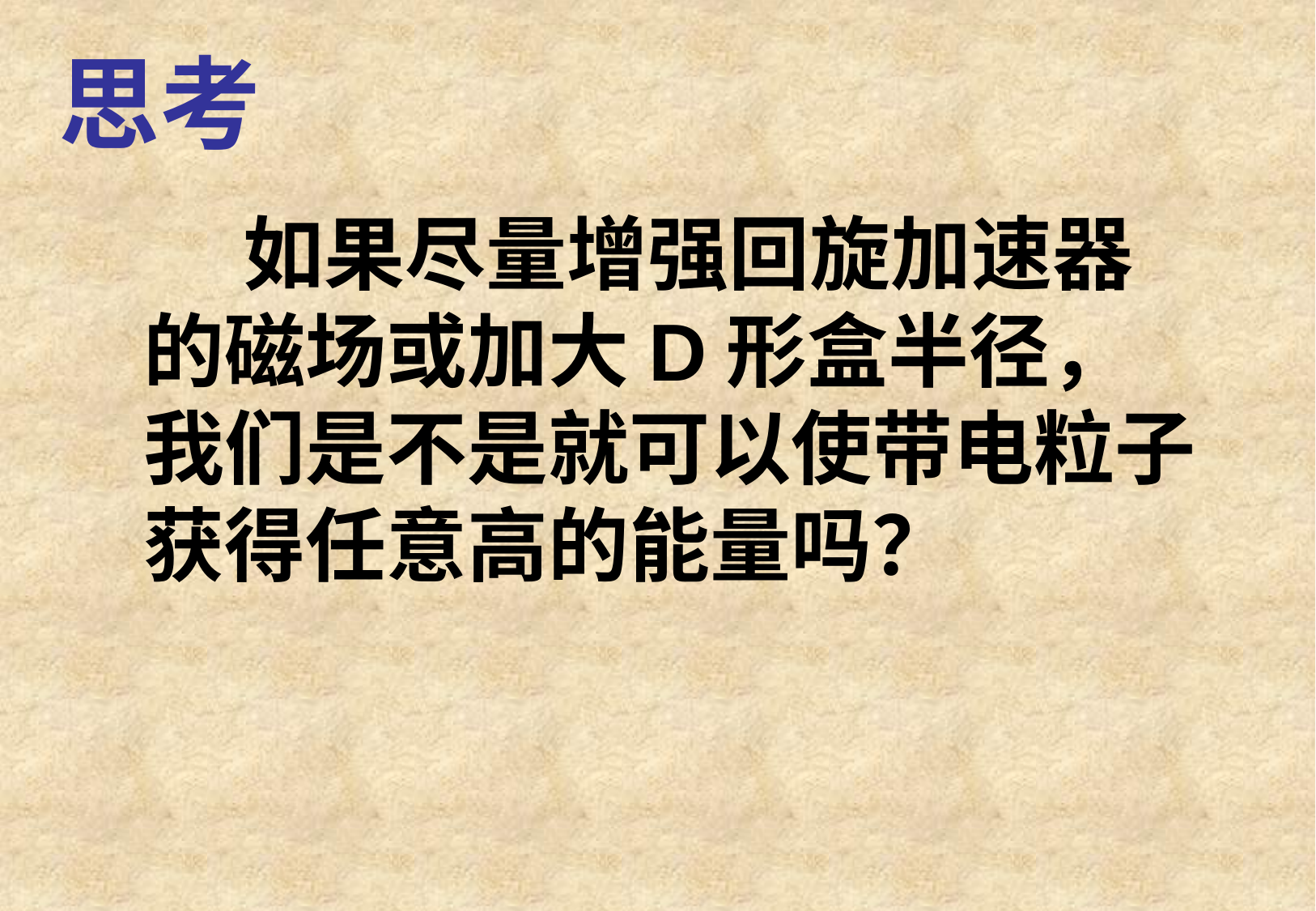

思考
       如果尽量增强回旋加速器的磁场或加大D形盒半径，我们是不是就可以使带电粒子获得任意高的能量吗？